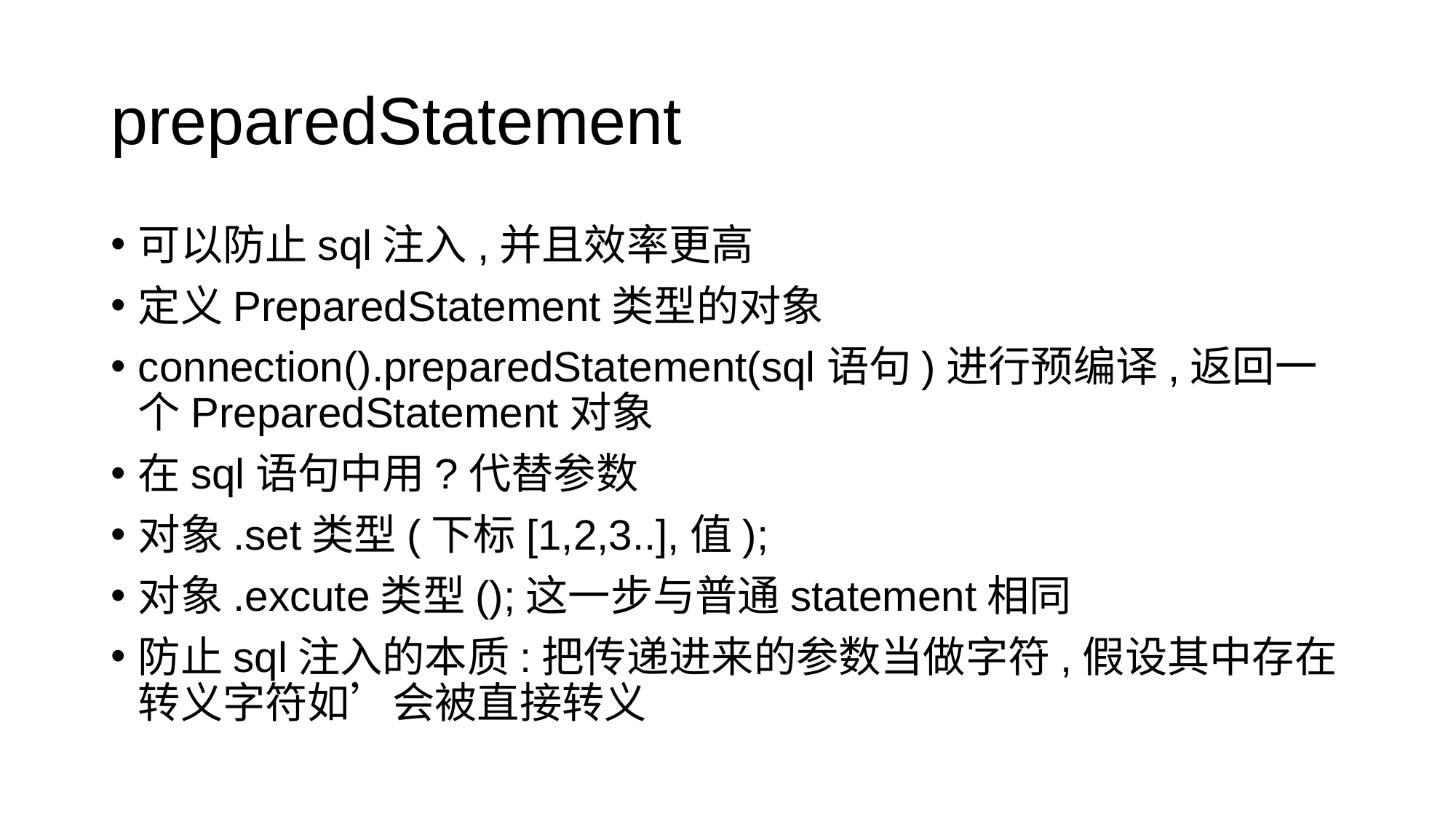

# preparedStatement
可以防止sql注入,并且效率更高
定义PreparedStatement类型的对象
connection().preparedStatement(sql语句)进行预编译,返回一个PreparedStatement对象
在sql语句中用?代替参数
对象.set类型(下标[1,2,3..],值);
对象.excute类型();这一步与普通statement相同
防止sql注入的本质:把传递进来的参数当做字符,假设其中存在转义字符如’会被直接转义